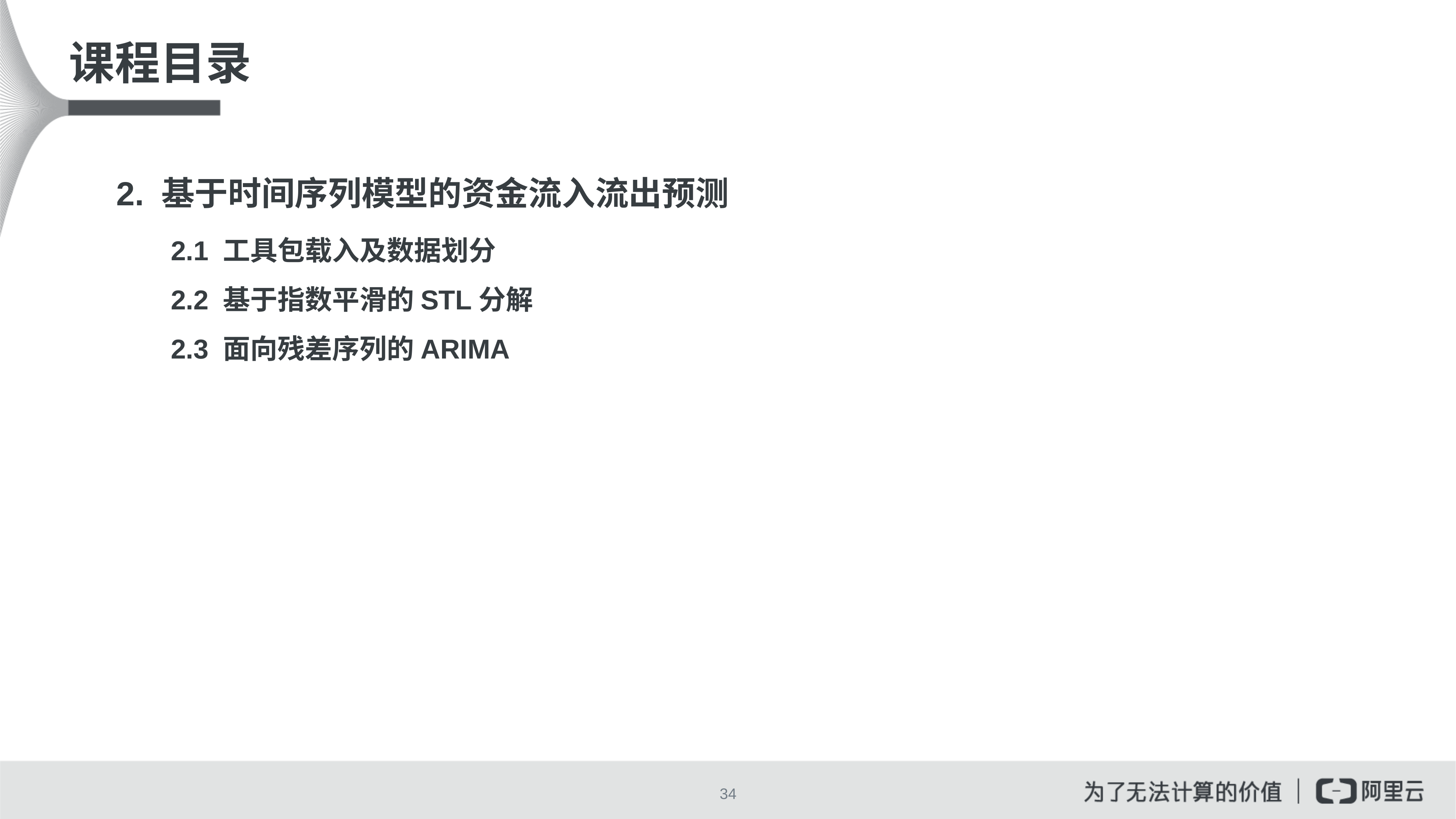

# 课程目录
2. 基于时间序列模型的资金流入流出预测
2.1 工具包载入及数据划分
2.2 基于指数平滑的STL分解
2.3 面向残差序列的ARIMA